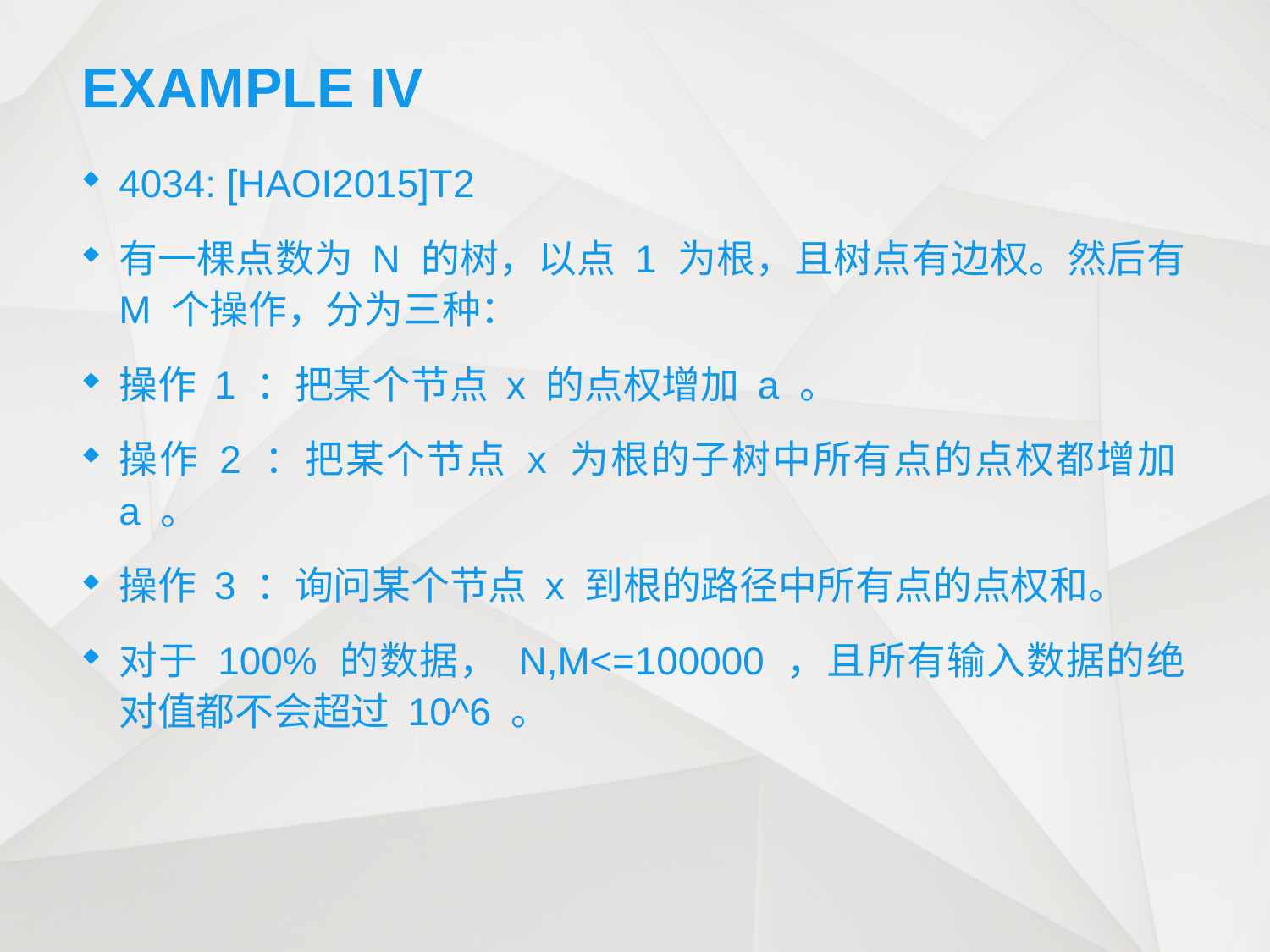

# EXAMPLE IV
4034: [HAOI2015]T2
有一棵点数为 N 的树，以点 1 为根，且树点有边权。然后有 M 个操作，分为三种：
操作 1 ：把某个节点 x 的点权增加 a 。
操作 2 ：把某个节点 x 为根的子树中所有点的点权都增加a 。
操作 3 ：询问某个节点 x 到根的路径中所有点的点权和。
对于 100% 的数据， N,M<=100000 ，且所有输入数据的绝对值都不会超过 10^6 。